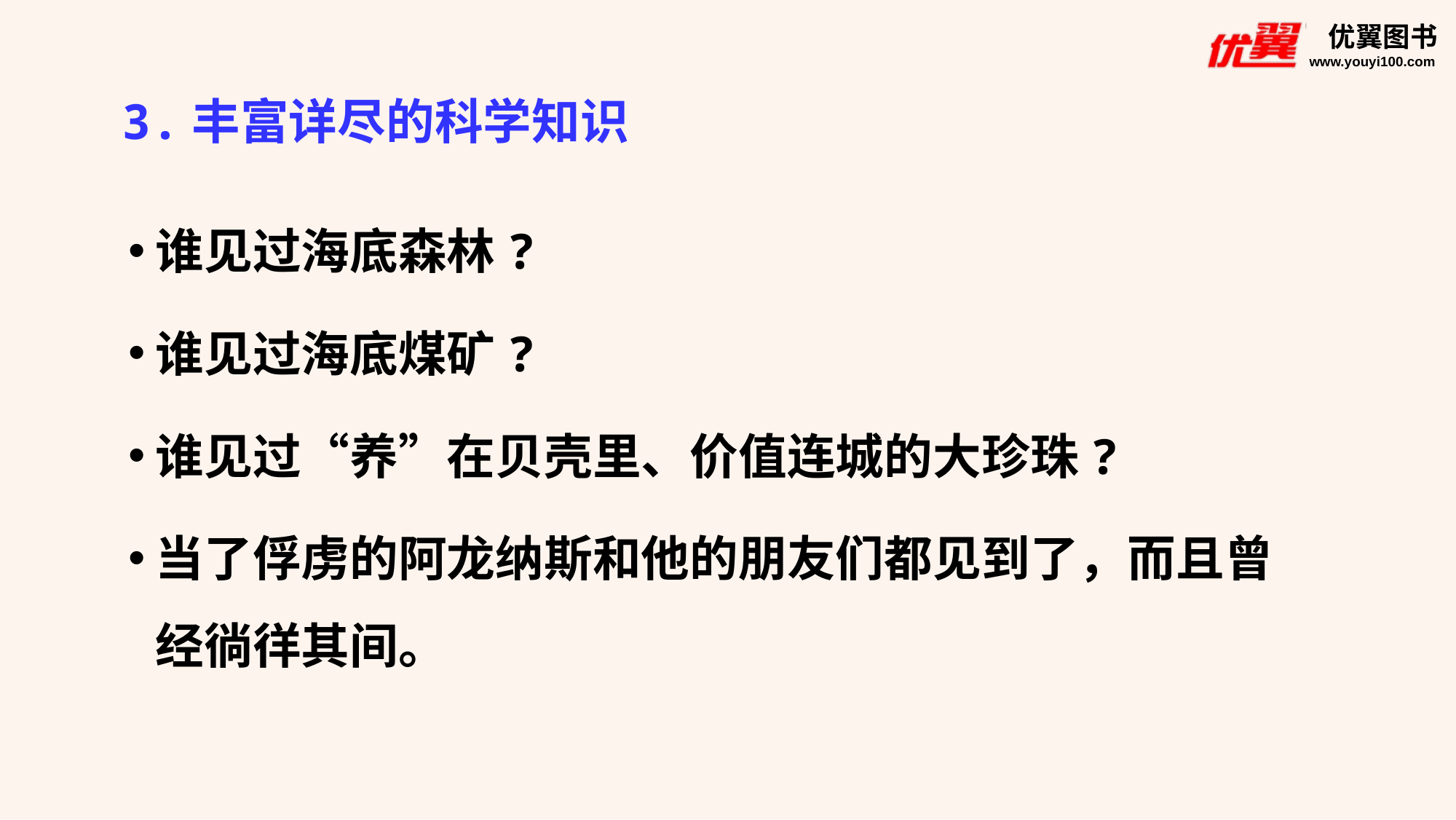

3.丰富详尽的科学知识
谁见过海底森林?
谁见过海底煤矿?
谁见过“养”在贝壳里、价值连城的大珍珠?
当了俘虏的阿龙纳斯和他的朋友们都见到了，而且曾经徜徉其间。